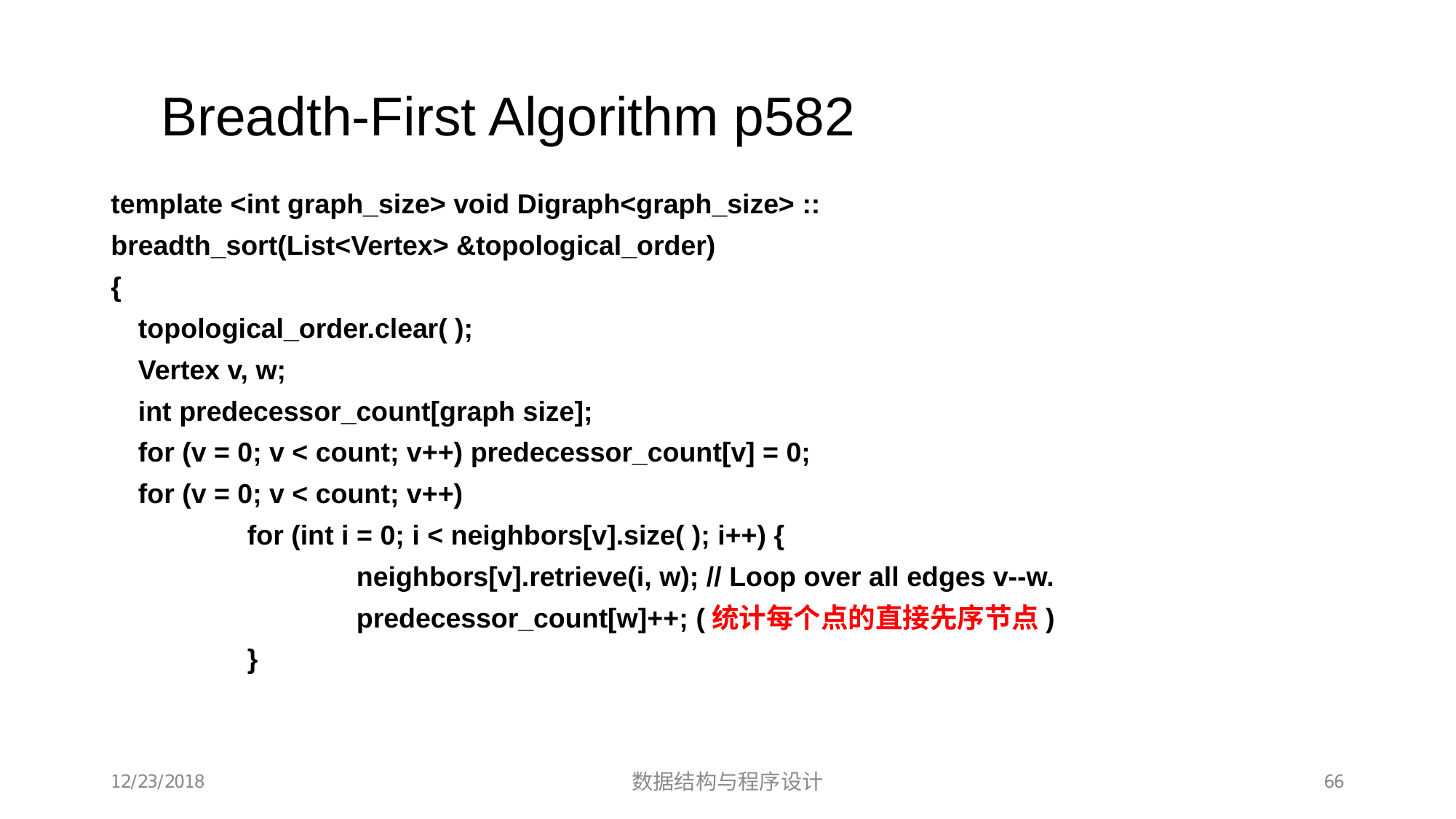

# Breadth-First Algorithm p582
template <int graph_size> void Digraph<graph_size> ::
breadth_sort(List<Vertex> &topological_order)
{
	topological_order.clear( );
	Vertex v, w;
	int predecessor_count[graph size];
	for (v = 0; v < count; v++) predecessor_count[v] = 0;
	for (v = 0; v < count; v++)
		for (int i = 0; i < neighbors[v].size( ); i++) {
			neighbors[v].retrieve(i, w); // Loop over all edges v--w.
			predecessor_count[w]++; (统计每个点的直接先序节点)
		}

12/23/2018
数据结构与程序设计
66